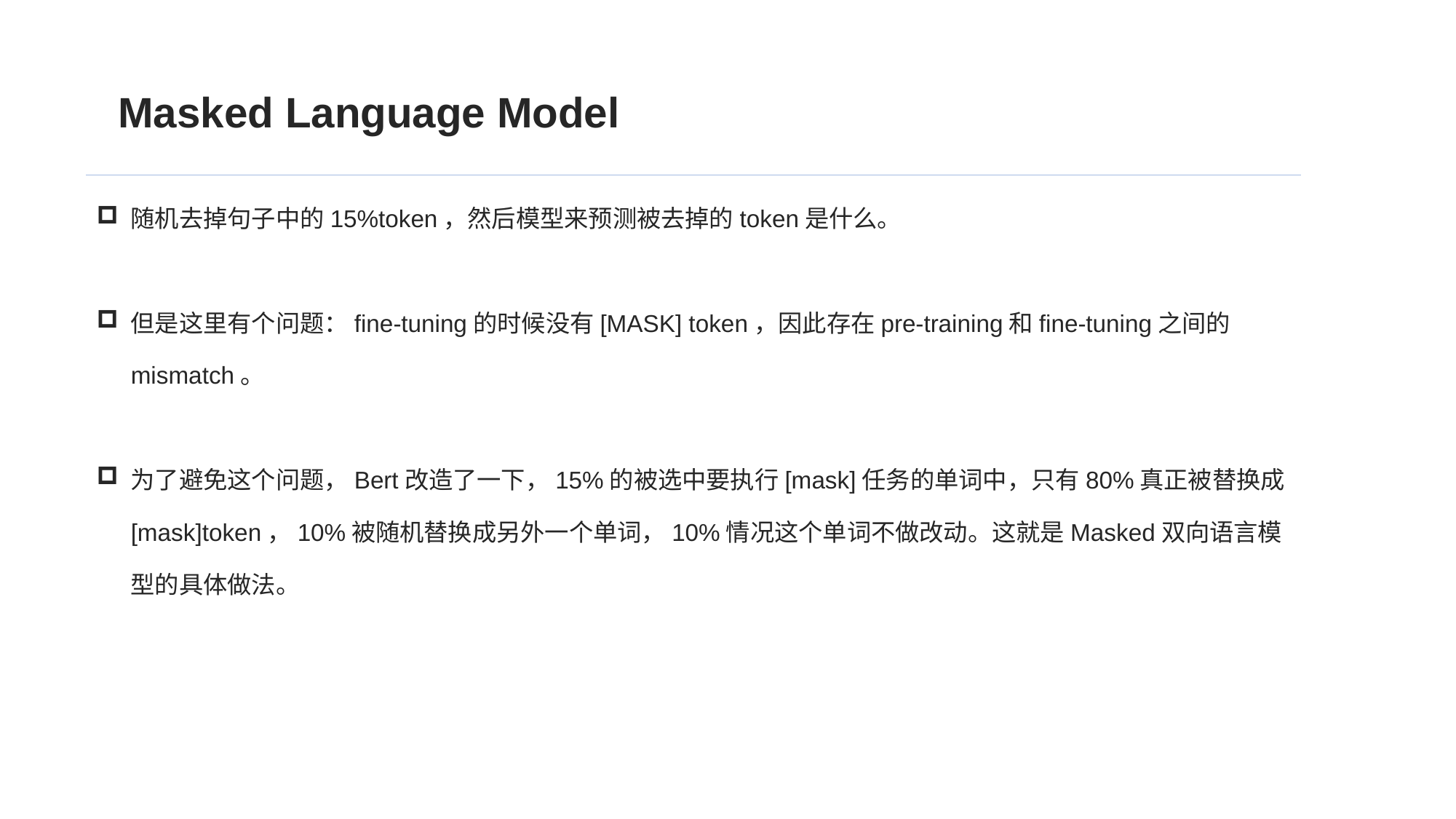

Masked Language Model

随机去掉句子中的15%token，然后模型来预测被去掉的token是什么。

但是这里有个问题：fine-tuning的时候没有[MASK] token，因此存在pre-training和fine-tuning之间的mismatch。

为了避免这个问题，Bert改造了一下，15%的被选中要执行[mask]任务的单词中，只有80%真正被替换成[mask]token，10%被随机替换成另外一个单词，10%情况这个单词不做改动。这就是Masked双向语言模型的具体做法。